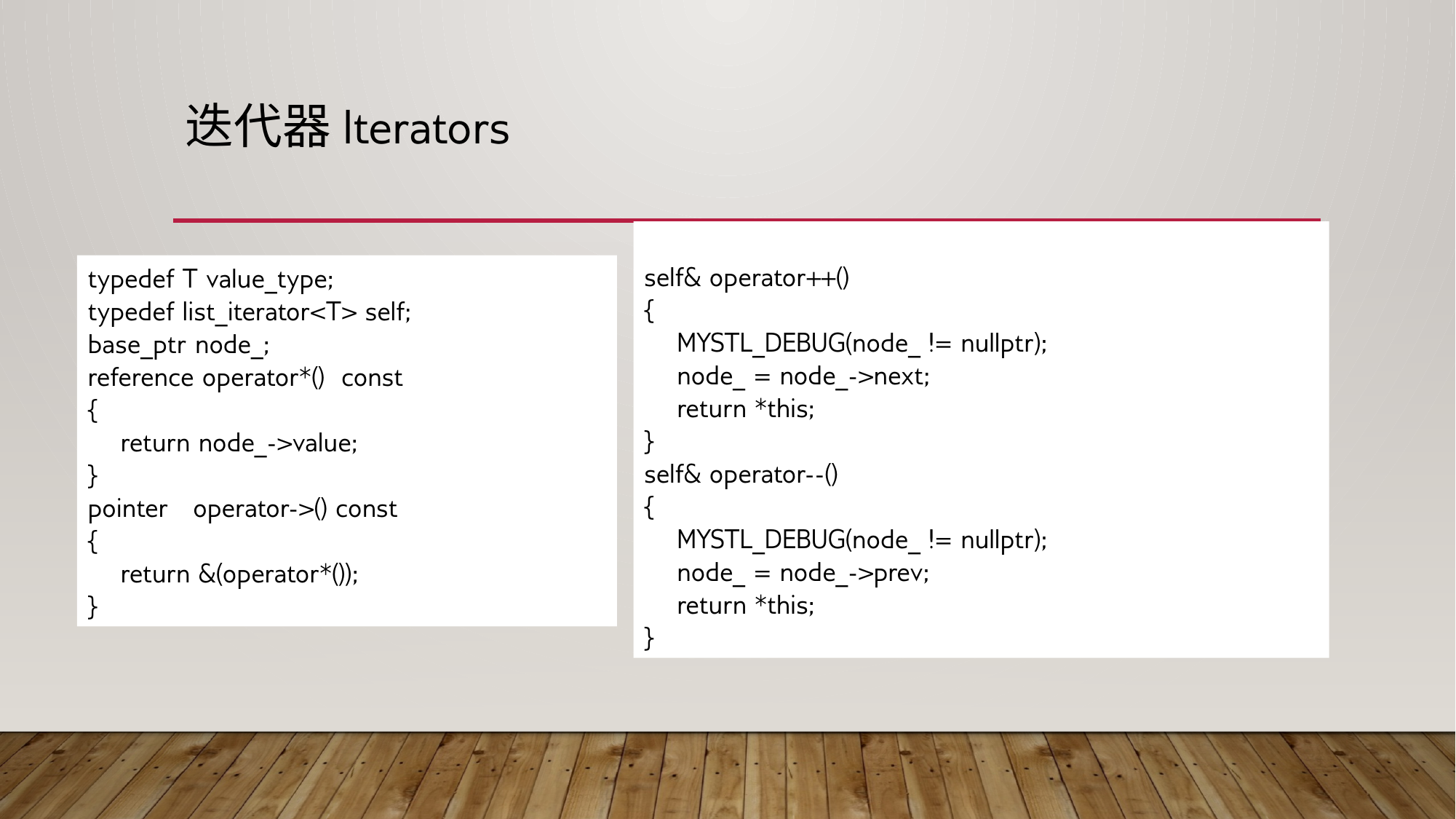

# 迭代器Iterators

self& operator++()
{
    MYSTL_DEBUG(node_ != nullptr);
    node_ = node_->next;
    return *this;
}
self& operator--()
{
    MYSTL_DEBUG(node_ != nullptr);
    node_ = node_->prev;
    return *this;
}
typedef T value_type;
typedef list_iterator<T> self;
base_ptr node_;
reference operator*()  const
{
    return node_->value;
}
pointer   operator->() const
{
    return &(operator*());
}